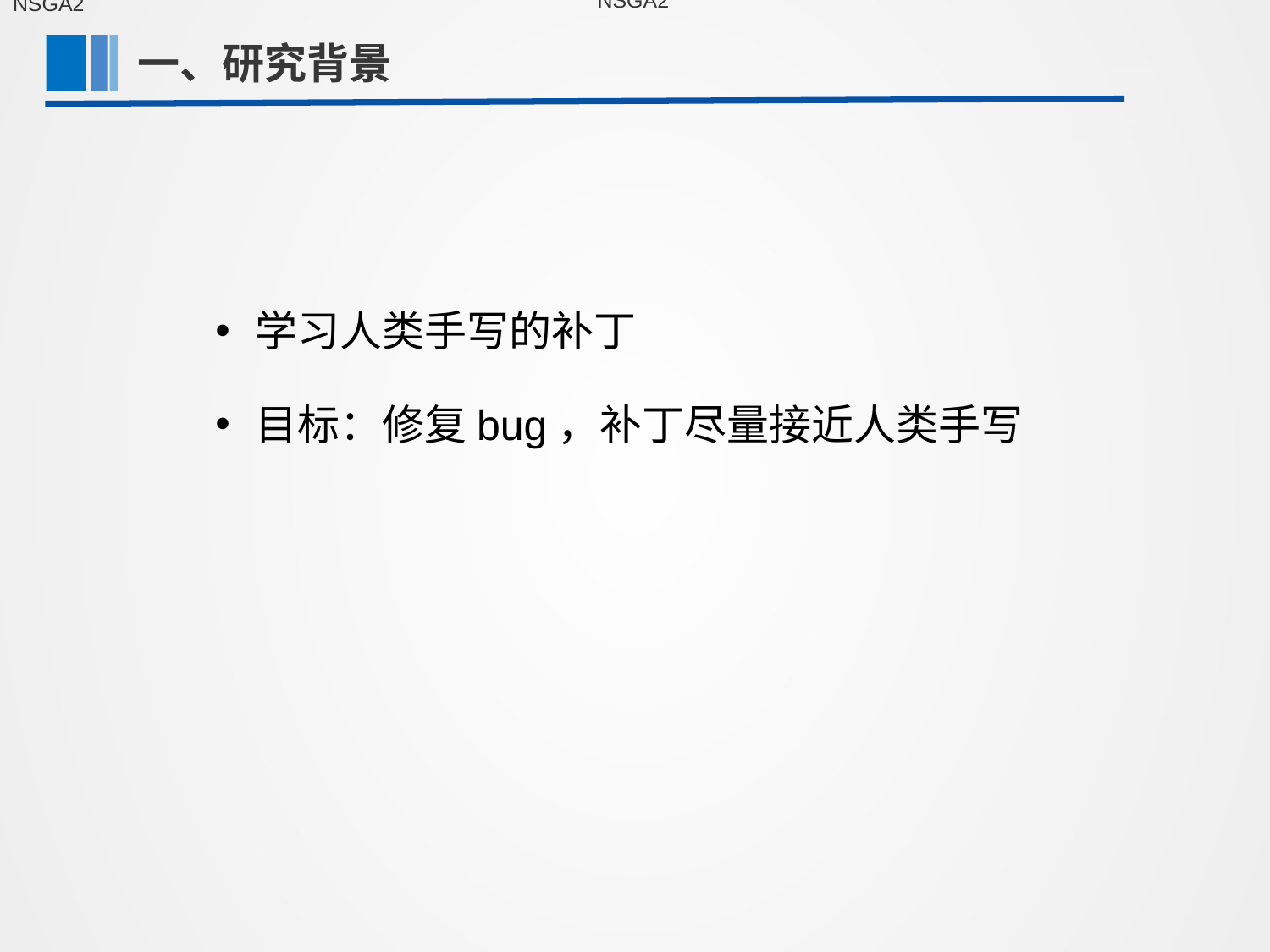

NSGA2
NSGA2
一、研究背景

第一部分
学习人类手写的补丁
目标：修复bug，补丁尽量接近人类手写